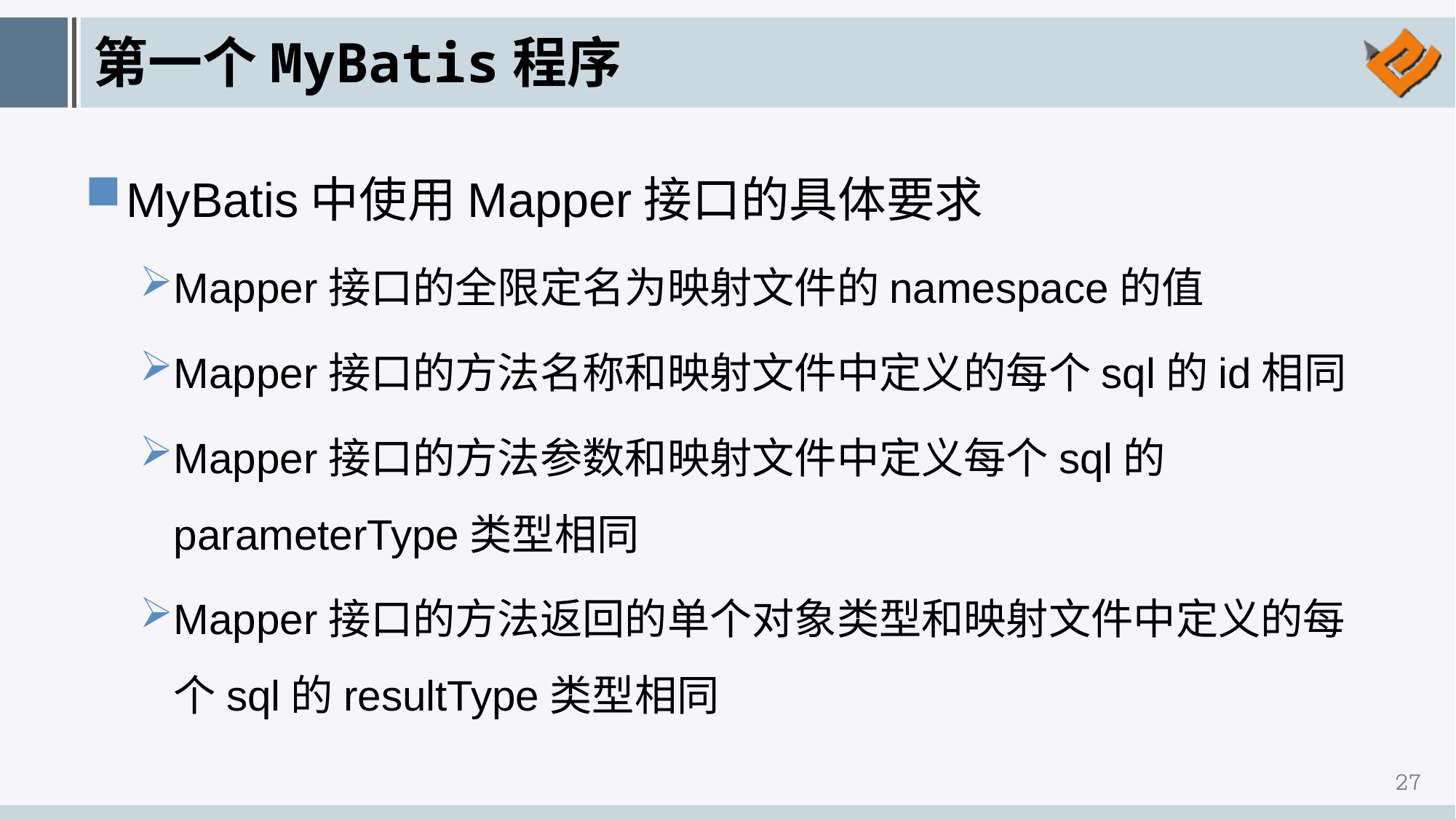

# 第一个MyBatis程序
MyBatis中使用Mapper接口的具体要求
Mapper接口的全限定名为映射文件的namespace的值
Mapper接口的方法名称和映射文件中定义的每个sql的id相同
Mapper接口的方法参数和映射文件中定义每个sql的parameterType类型相同
Mapper接口的方法返回的单个对象类型和映射文件中定义的每个sql的resultType类型相同